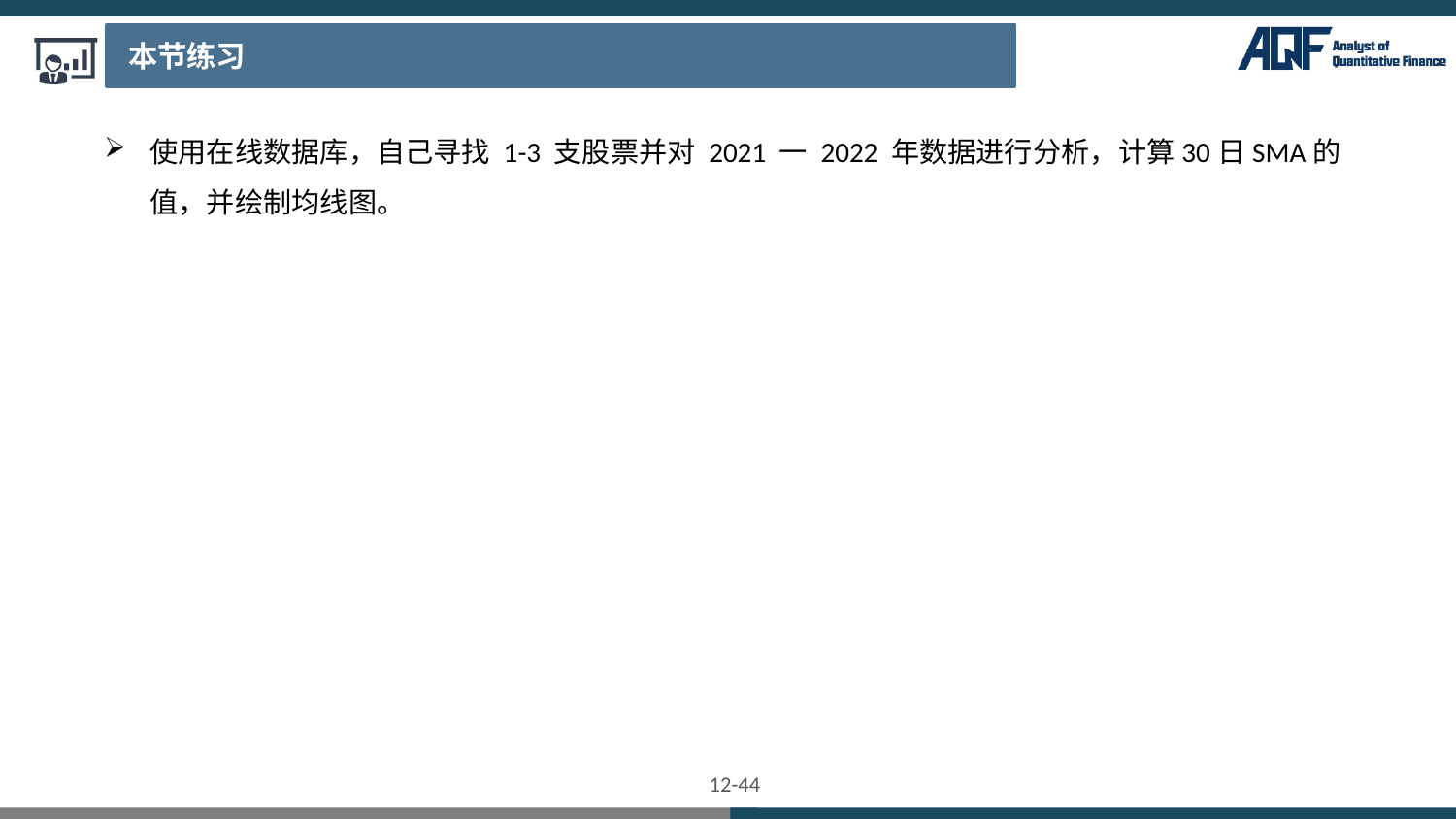

本节练习
使用在线数据库，自己寻找 1-3 支股票并对 2021 一 2022 年数据进行分析，计算30日SMA的值，并绘制均线图。